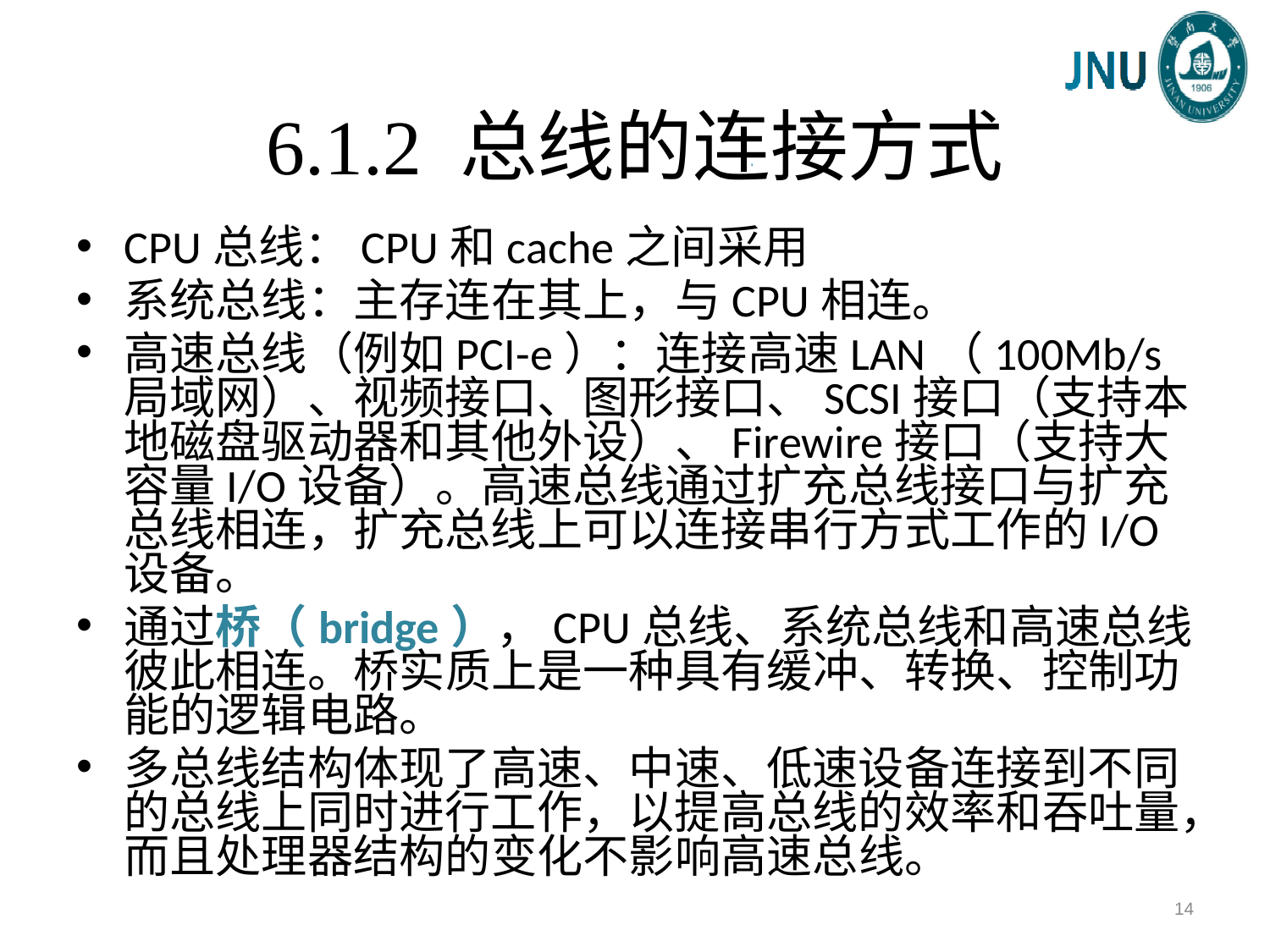

# 6.1.2 总线的连接方式
CPU总线：CPU和cache之间采用
系统总线：主存连在其上，与CPU相连。
高速总线（例如PCI-e）：连接高速LAN（100Mb/s局域网）、视频接口、图形接口、SCSI接口（支持本地磁盘驱动器和其他外设）、Firewire接口（支持大容量I/O设备）。高速总线通过扩充总线接口与扩充总线相连，扩充总线上可以连接串行方式工作的I/O设备。
通过桥（bridge），CPU总线、系统总线和高速总线彼此相连。桥实质上是一种具有缓冲、转换、控制功能的逻辑电路。
多总线结构体现了高速、中速、低速设备连接到不同的总线上同时进行工作，以提高总线的效率和吞吐量，而且处理器结构的变化不影响高速总线。
14